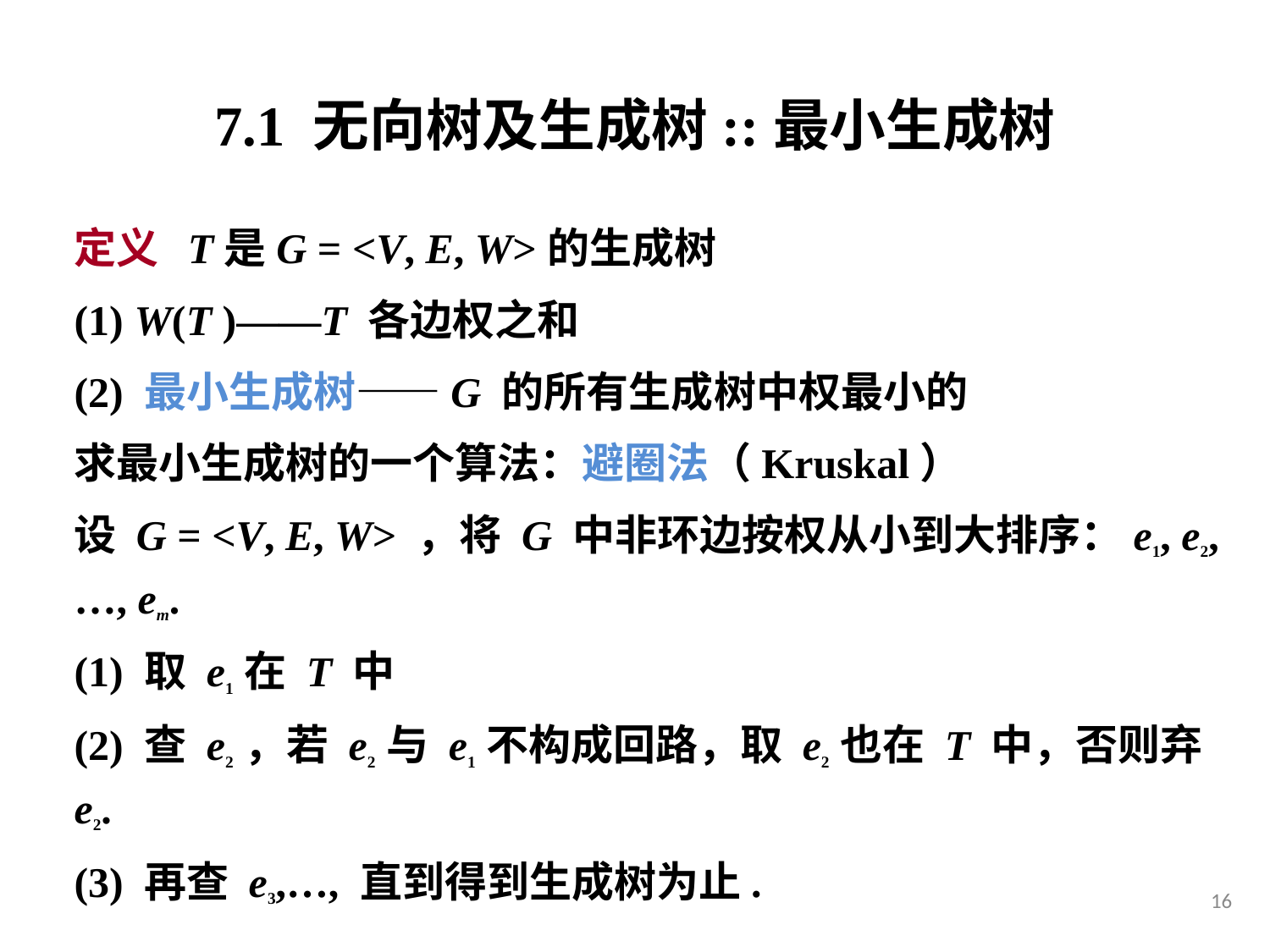

7.1 无向树及生成树::最小生成树
定义  T是G = <V, E, W>的生成树
(1) W(T )——T 各边权之和
(2) 最小生成树——G 的所有生成树中权最小的
求最小生成树的一个算法：避圈法（Kruskal）
设 G = <V, E, W> ，将 G 中非环边按权从小到大排序：e1, e2, …, em.
(1) 取 e1 在 T 中
(2) 查 e2 ，若 e2 与 e1 不构成回路，取 e2 也在 T 中，否则弃 e2.
(3) 再查 e3,…, 直到得到生成树为止.
16